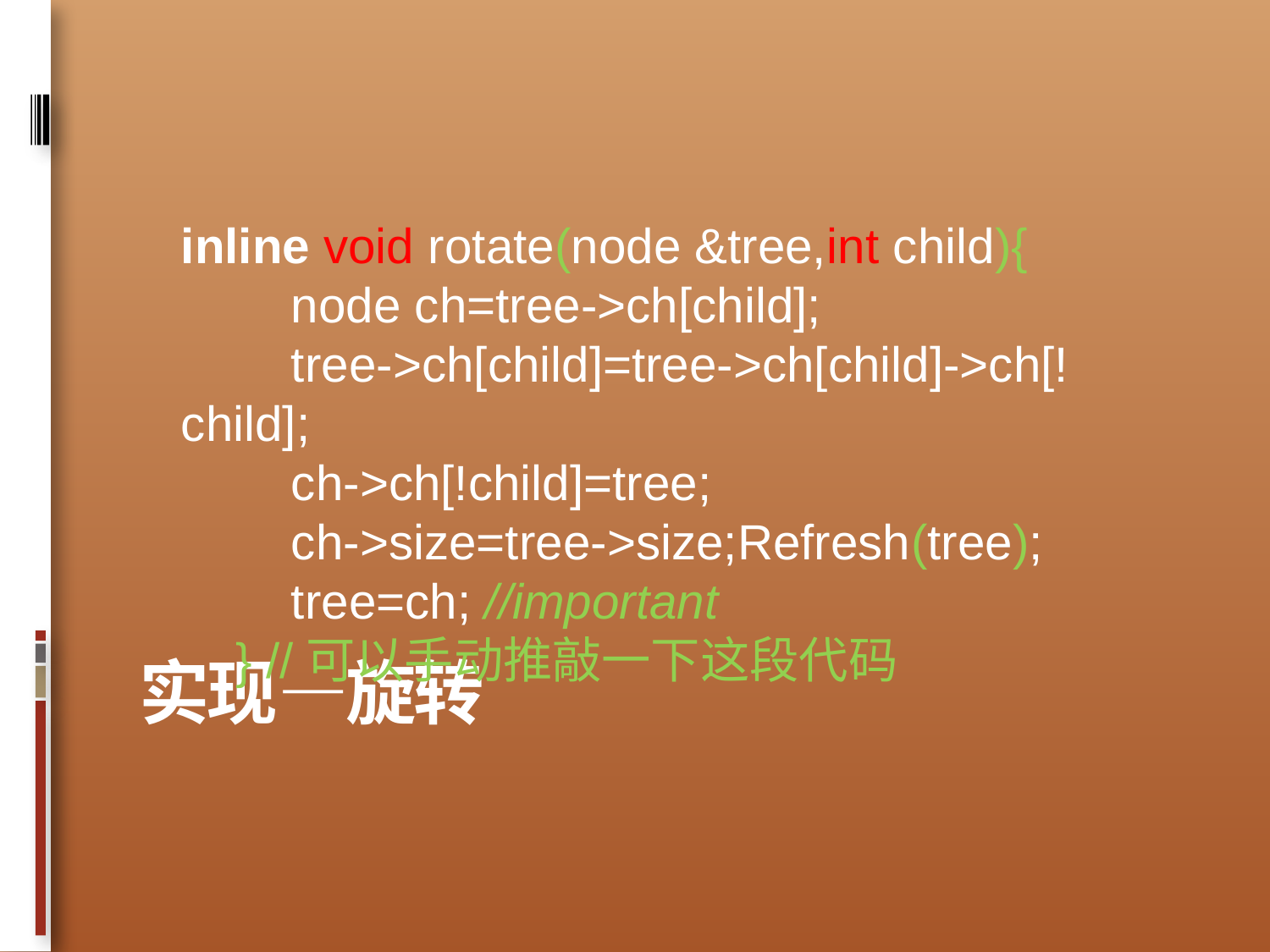

inline void rotate(node &tree,int child){
        node ch=tree->ch[child];
        tree->ch[child]=tree->ch[child]->ch[!child];
        ch->ch[!child]=tree;
        ch->size=tree->size;Refresh(tree);
        tree=ch; //important
    } //可以手动推敲一下这段代码
# 实现—旋转